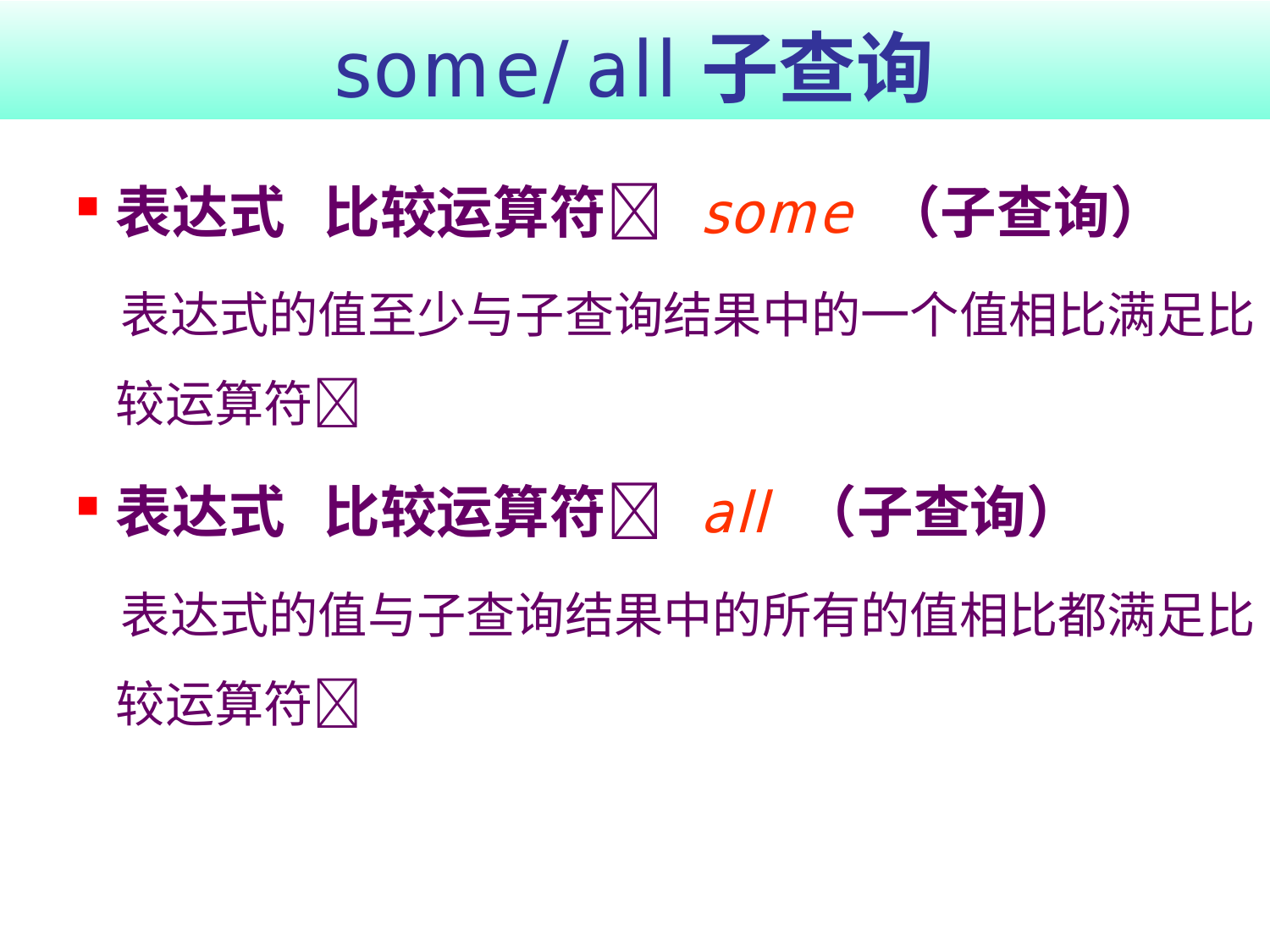

# some/all子查询
表达式   比较运算符θ  some （子查询）
   表达式的值至少与子查询结果中的一个值相比满足比较运算符θ
表达式   比较运算符θ  all （子查询）
   表达式的值与子查询结果中的所有的值相比都满足比较运算符θ